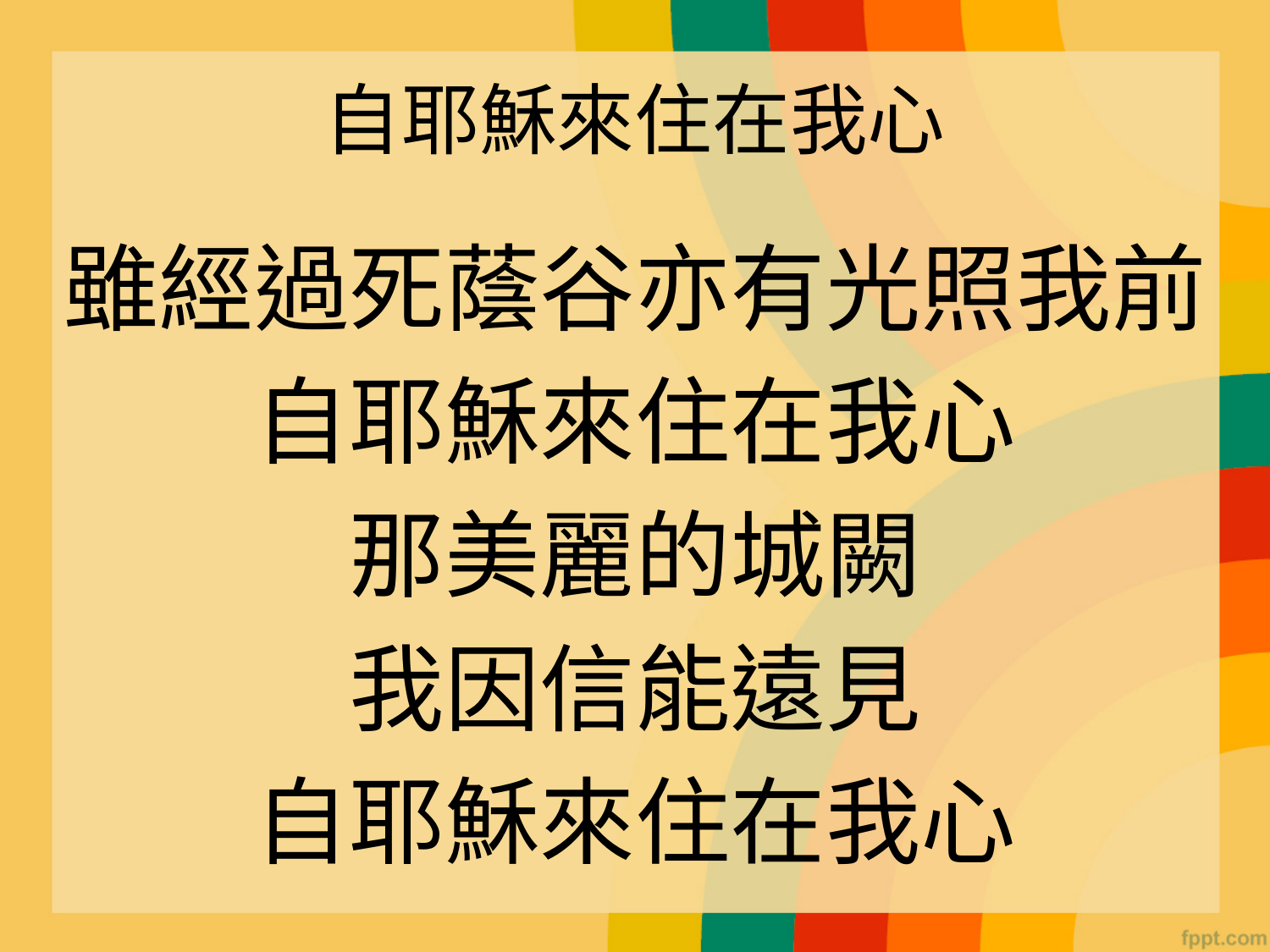

# 自耶穌來住在我心
雖經過死蔭谷亦有光照我前
自耶穌來住在我心
那美麗的城闕
我因信能遠見
自耶穌來住在我心